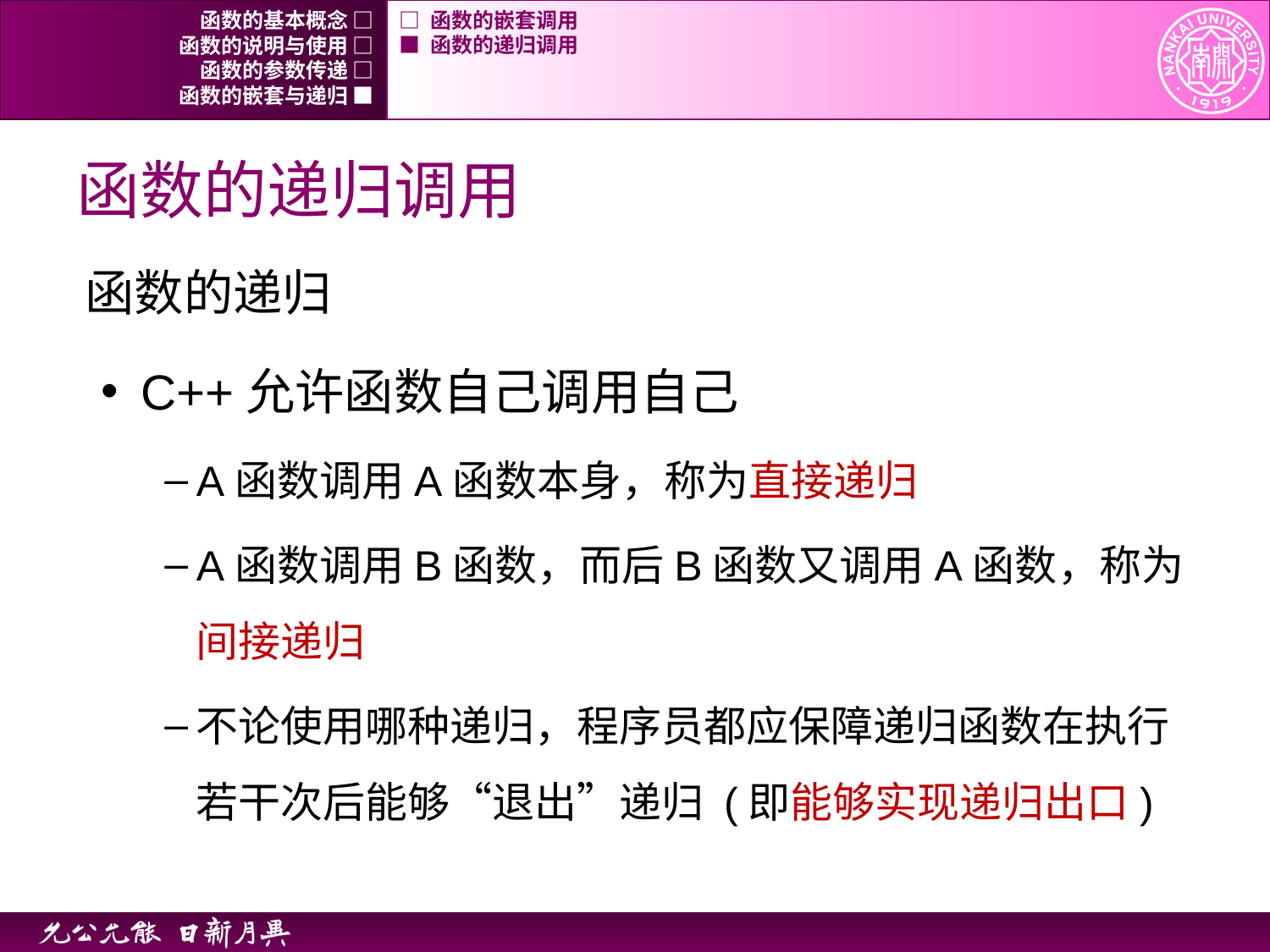

函数的基本概念 □
□ 函数的嵌套调用
函数的说明与使用 □
■ 函数的递归调用
函数的参数传递 □

函数的嵌套与递归 ■

# 函数的递归调用
函数的递归
C++允许函数自己调用自己
A函数调用A函数本身，称为直接递归
A函数调用B函数，而后B函数又调用A函数，称为间接递归
不论使用哪种递归，程序员都应保障递归函数在执行若干次后能够“退出”递归 (即能够实现递归出口)